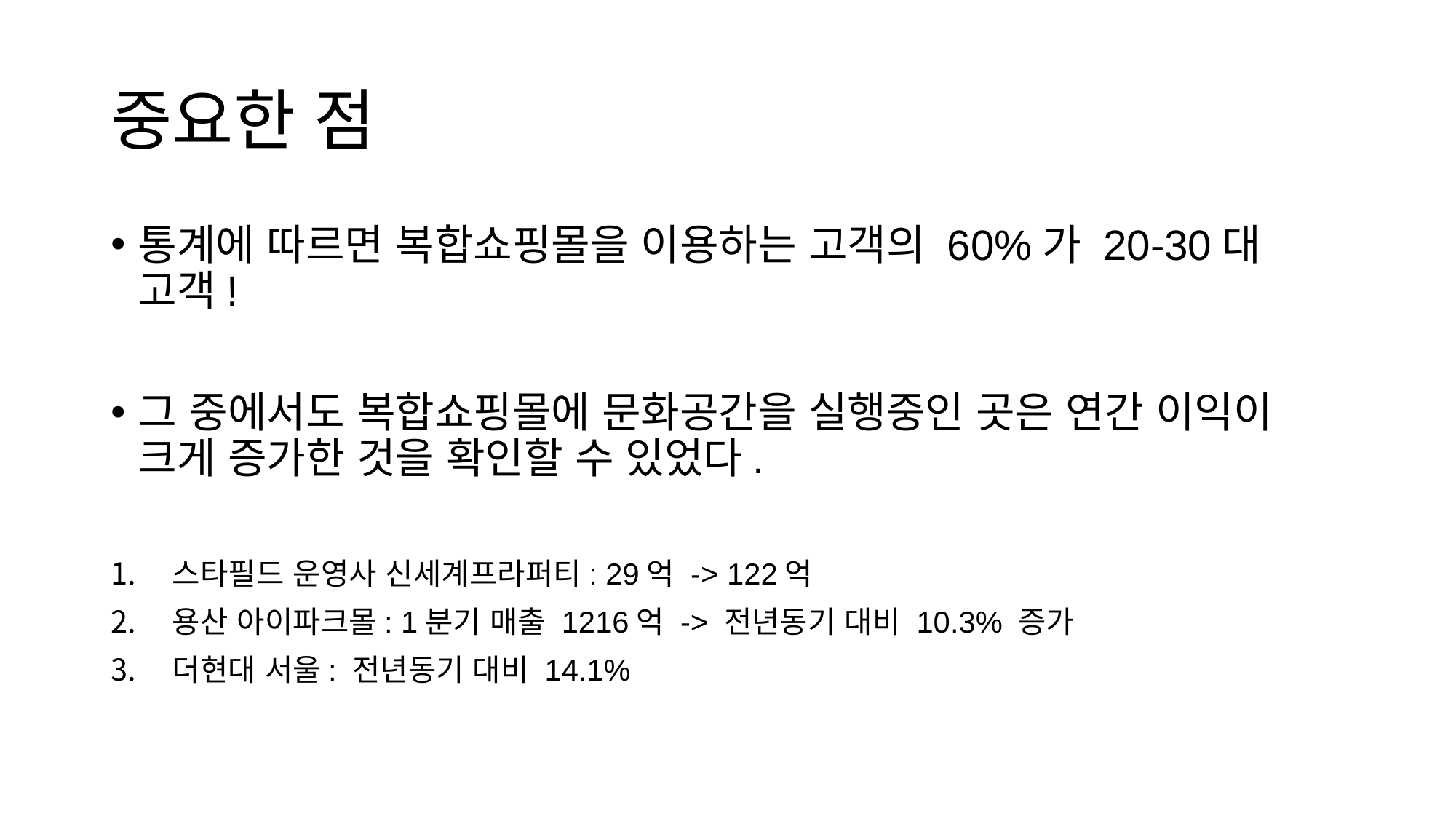

# 중요한 점
통계에 따르면 복합쇼핑몰을 이용하는 고객의 60%가 20-30대 고객!

그 중에서도 복합쇼핑몰에 문화공간을 실행중인 곳은 연간 이익이 크게 증가한 것을 확인할 수 있었다.

스타필드 운영사 신세계프라퍼티: 29억 -> 122억
용산 아이파크몰: 1분기 매출 1216억 -> 전년동기 대비 10.3% 증가
더현대 서울: 전년동기 대비 14.1%